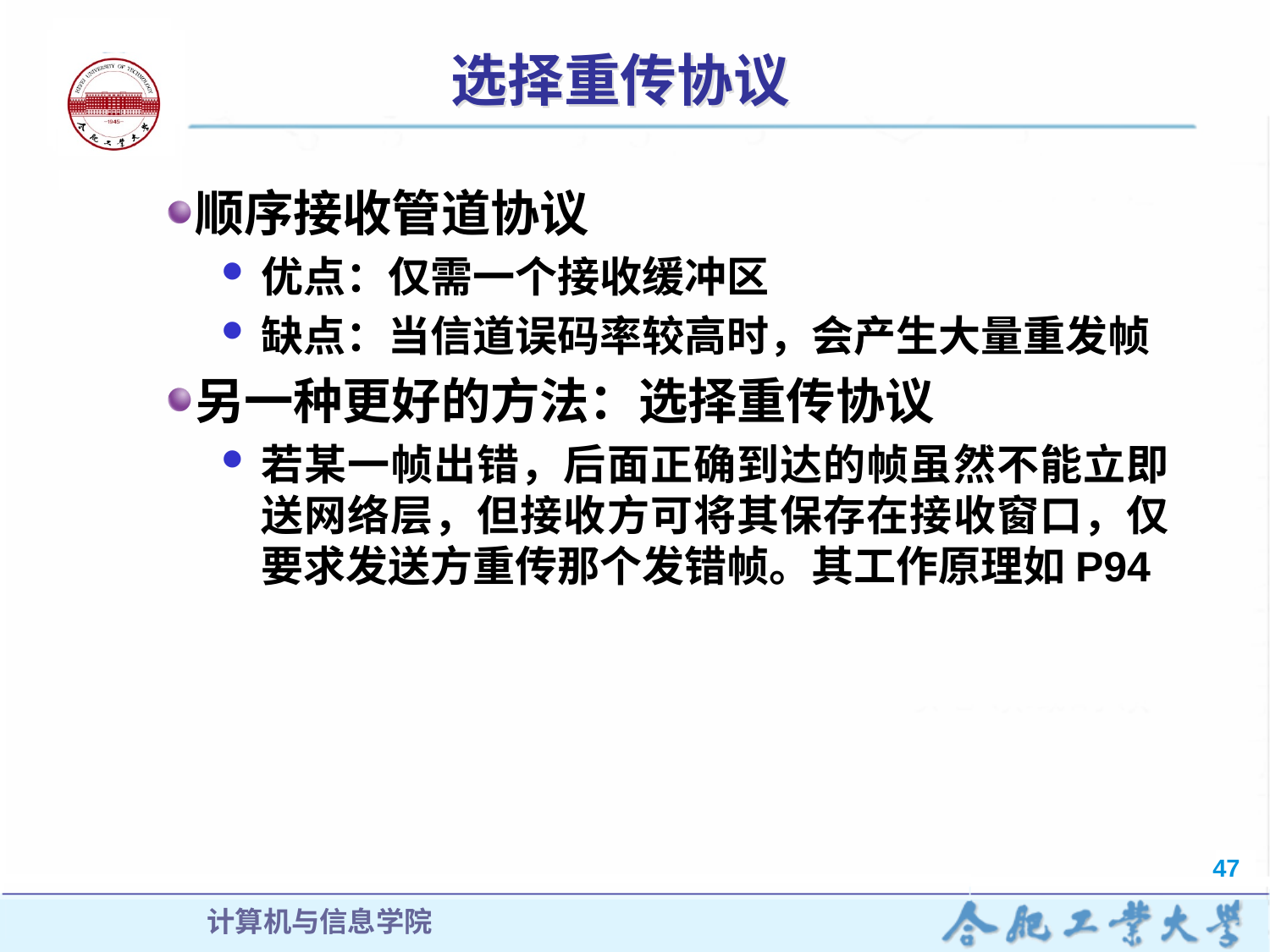

# 选择重传协议
顺序接收管道协议
优点：仅需一个接收缓冲区
缺点：当信道误码率较高时，会产生大量重发帧
另一种更好的方法：选择重传协议
若某一帧出错，后面正确到达的帧虽然不能立即送网络层，但接收方可将其保存在接收窗口，仅要求发送方重传那个发错帧。其工作原理如P94